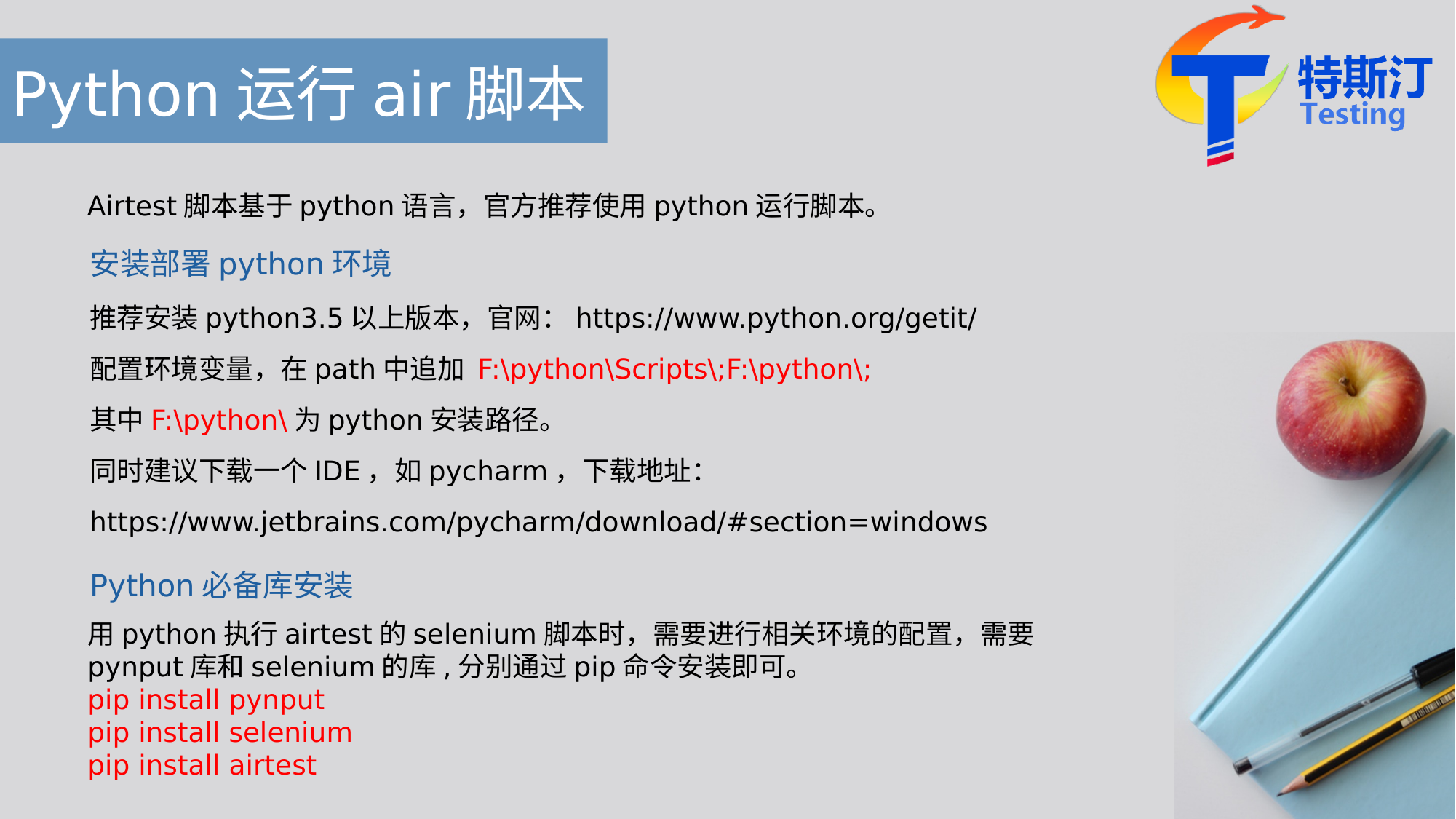

# Python运行air脚本
Airtest脚本基于python语言，官方推荐使用python运行脚本。
安装部署python环境
推荐安装python3.5以上版本，官网：https://www.python.org/getit/
配置环境变量，在path中追加 F:\python\Scripts\;F:\python\;
其中F:\python\为python安装路径。
同时建议下载一个IDE，如pycharm，下载地址：
https://www.jetbrains.com/pycharm/download/#section=windows
Python必备库安装
用python执行airtest的selenium脚本时，需要进行相关环境的配置，需要pynput库和selenium的库,分别通过pip命令安装即可。
pip install pynput
pip install selenium
pip install airtest